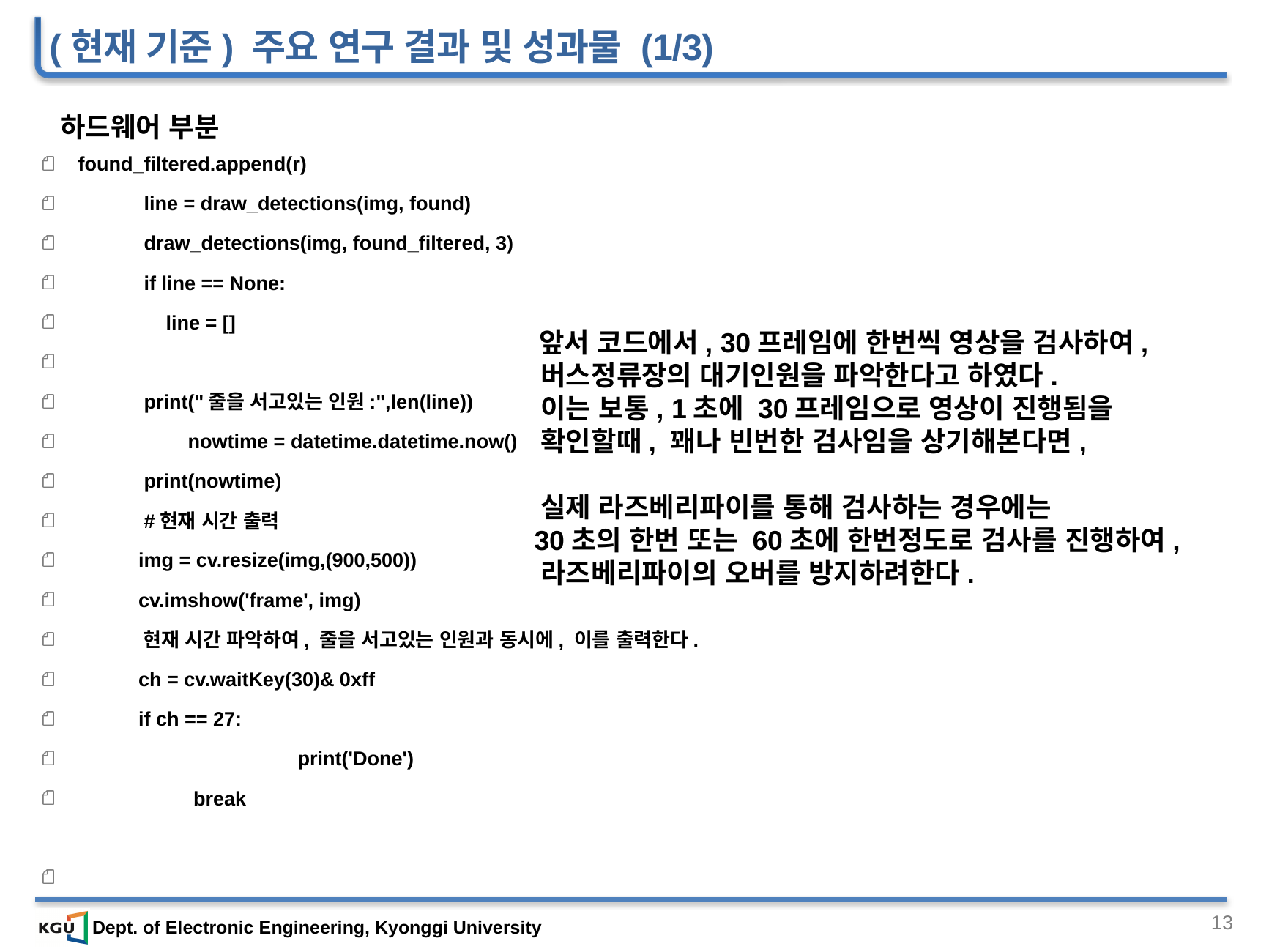

(현재 기준) 주요 연구 결과 및 성과물 (1/3)

found_filtered.append(r)
            line = draw_detections(img, found)
            draw_detections(img, found_filtered, 3)
            if line == None:
                line = []

            print("줄을 서고있는 인원:",len(line))
	nowtime = datetime.datetime.now()
            print(nowtime)
            #현재 시간 출력
           img = cv.resize(img,(900,500))
           cv.imshow('frame', img)
           현재 시간 파악하여, 줄을 서고있는 인원과 동시에, 이를 출력한다.
           ch = cv.waitKey(30)& 0xff
           if ch == 27:
           		print('Done')
            	 break

하드웨어 부분
 앞서 코드에서, 30프레임에 한번씩 영상을 검사하여,
 버스정류장의 대기인원을 파악한다고 하였다.
 이는 보통, 1초에 30프레임으로 영상이 진행됨을
 확인할때, 꽤나 빈번한 검사임을 상기해본다면,

 실제 라즈베리파이를 통해 검사하는 경우에는
 30초의 한번 또는 60초에 한번정도로 검사를 진행하여,
 라즈베리파이의 오버를 방지하려한다.